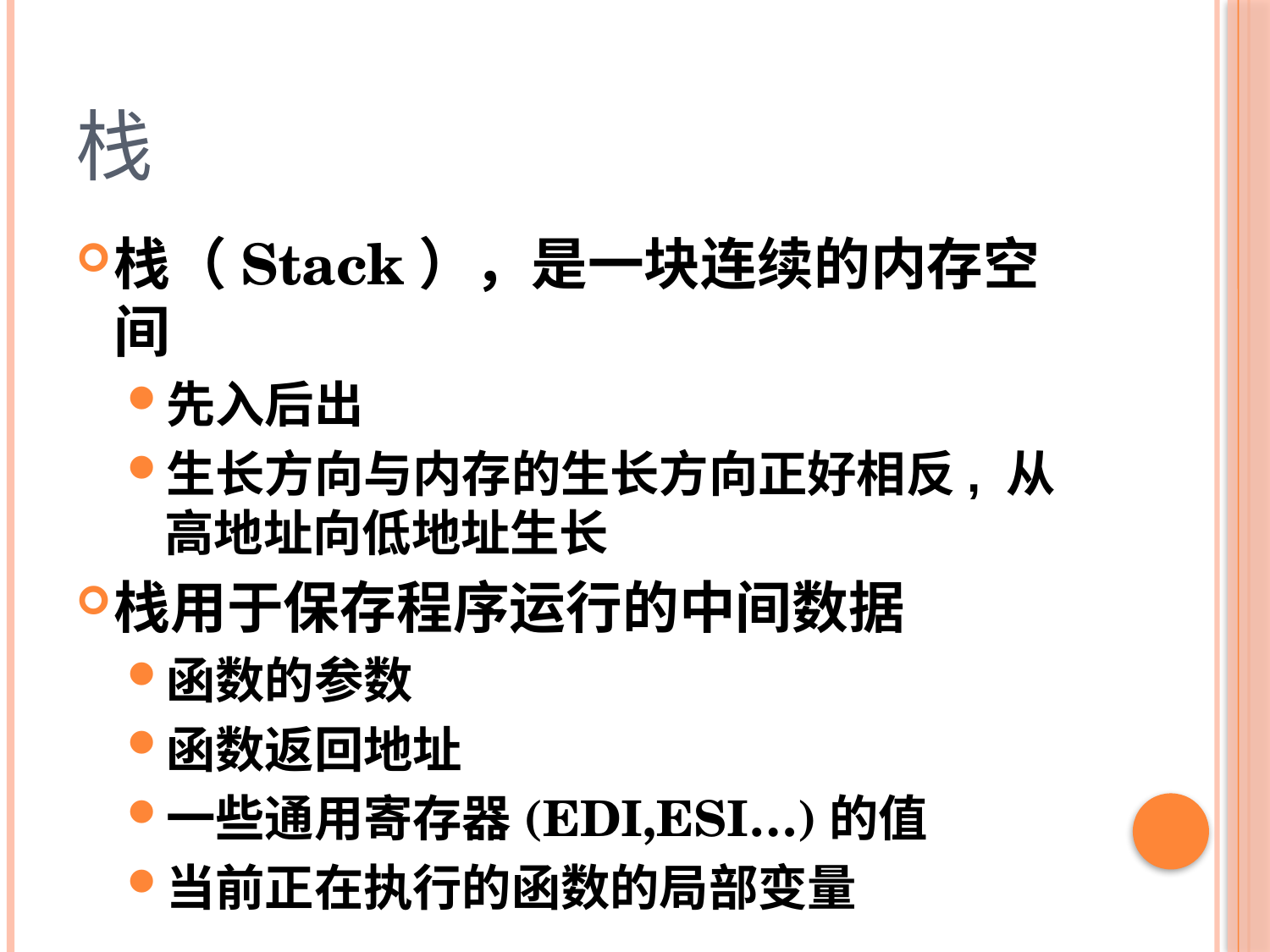

# 栈
栈（Stack），是一块连续的内存空间
先入后出
生长方向与内存的生长方向正好相反, 从高地址向低地址生长
栈用于保存程序运行的中间数据
函数的参数
函数返回地址
一些通用寄存器(EDI,ESI…)的值
当前正在执行的函数的局部变量